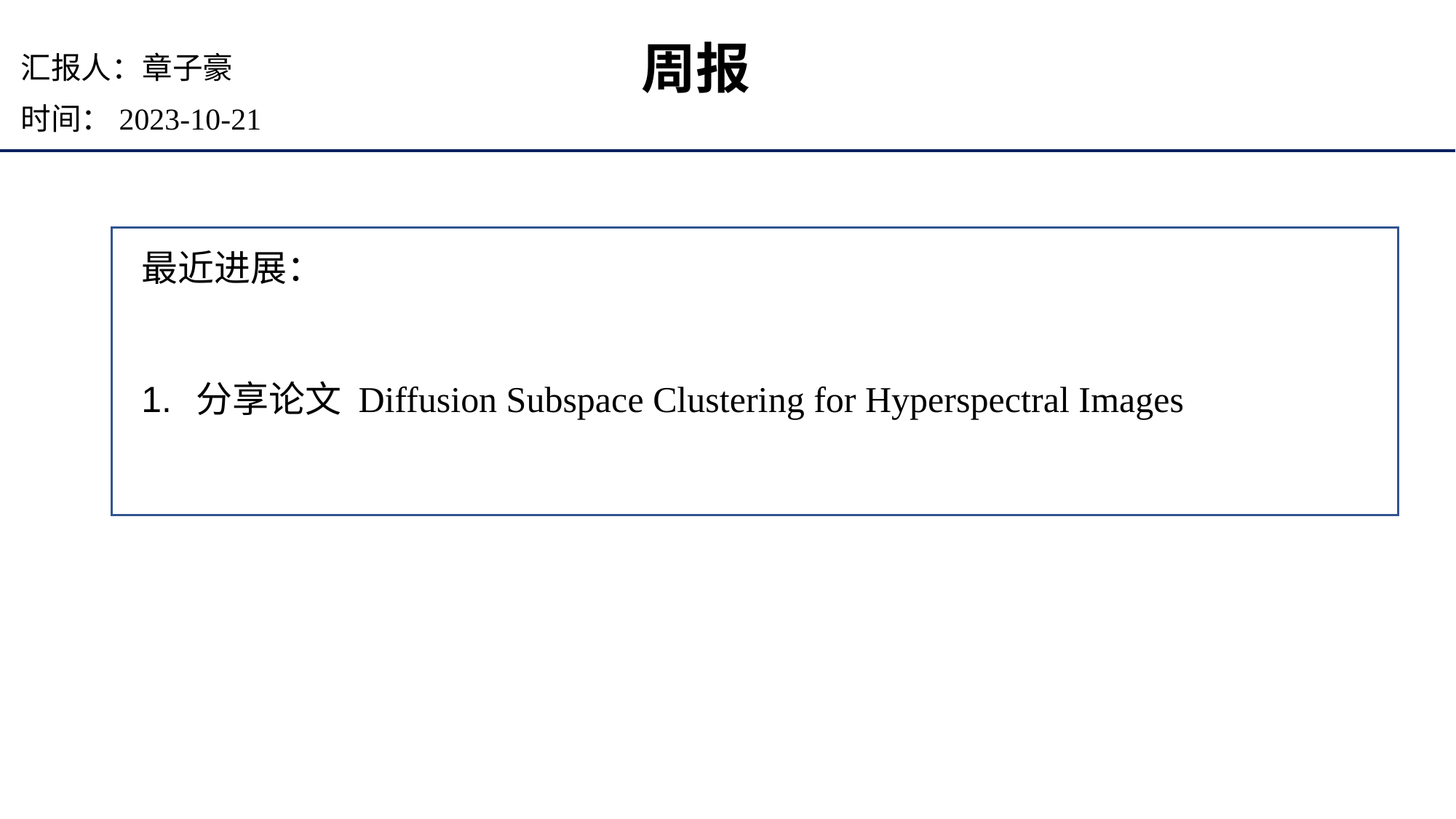

周报
汇报人：章子豪
时间：2023-10-21

最近进展：

分享论文 Diffusion Subspace Clustering for Hyperspectral Images